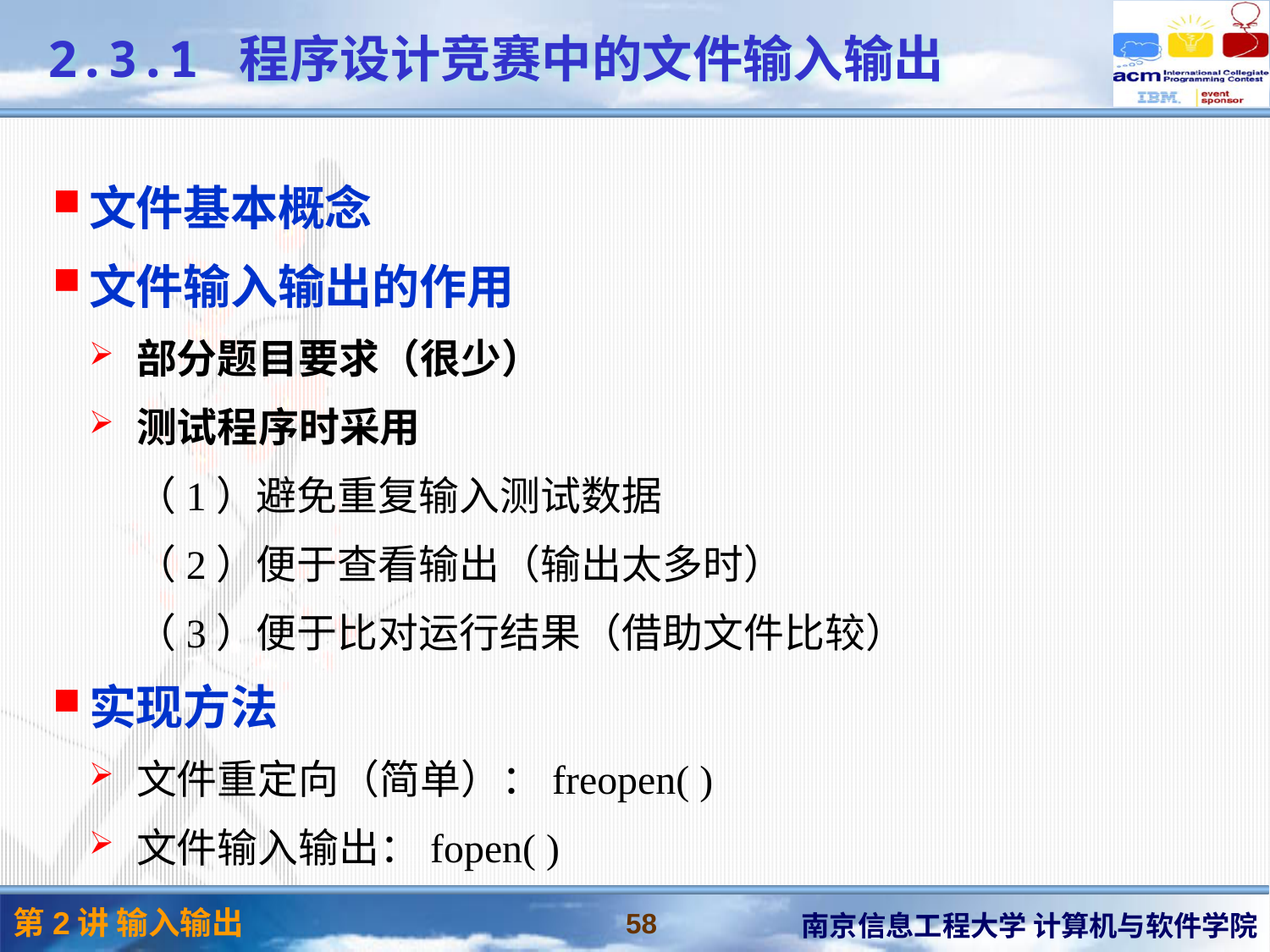

# 2.3.1 程序设计竞赛中的文件输入输出
文件基本概念
文件输入输出的作用
部分题目要求（很少）
测试程序时采用
（1）避免重复输入测试数据
（2）便于查看输出（输出太多时）
（3）便于比对运行结果（借助文件比较）
实现方法
文件重定向（简单）：freopen( )
文件输入输出：fopen( )